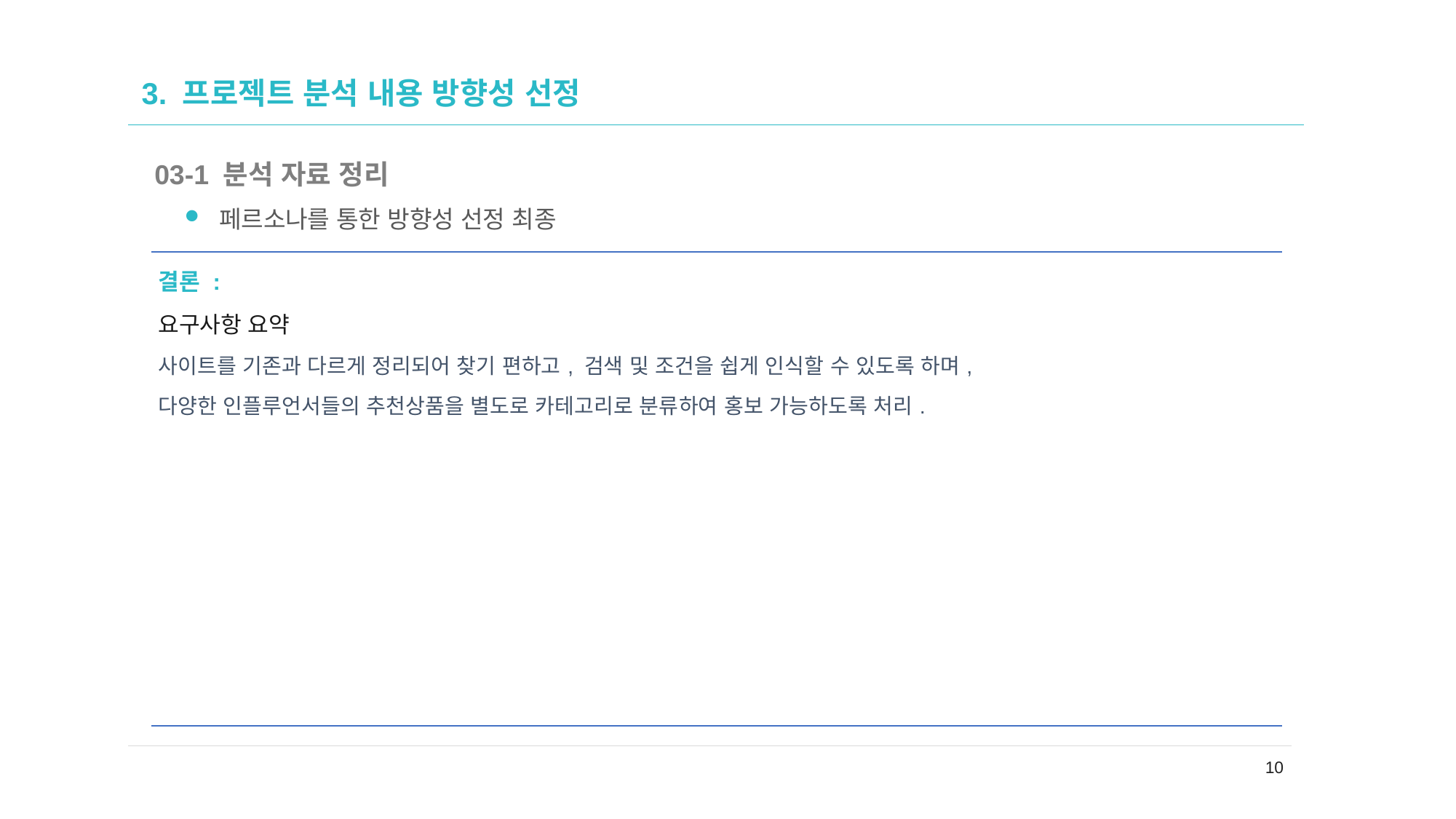

02
# 3. 프로젝트 분석 내용 방향성 선정
03-1 분석 자료 정리
페르소나를 통한 방향성 선정 최종
| 결론 : 요구사항 요약 사이트를 기존과 다르게 정리되어 찾기 편하고, 검색 및 조건을 쉽게 인식할 수 있도록 하며, 다양한 인플루언서들의 추천상품을 별도로 카테고리로 분류하여 홍보 가능하도록 처리. |
| --- |
10